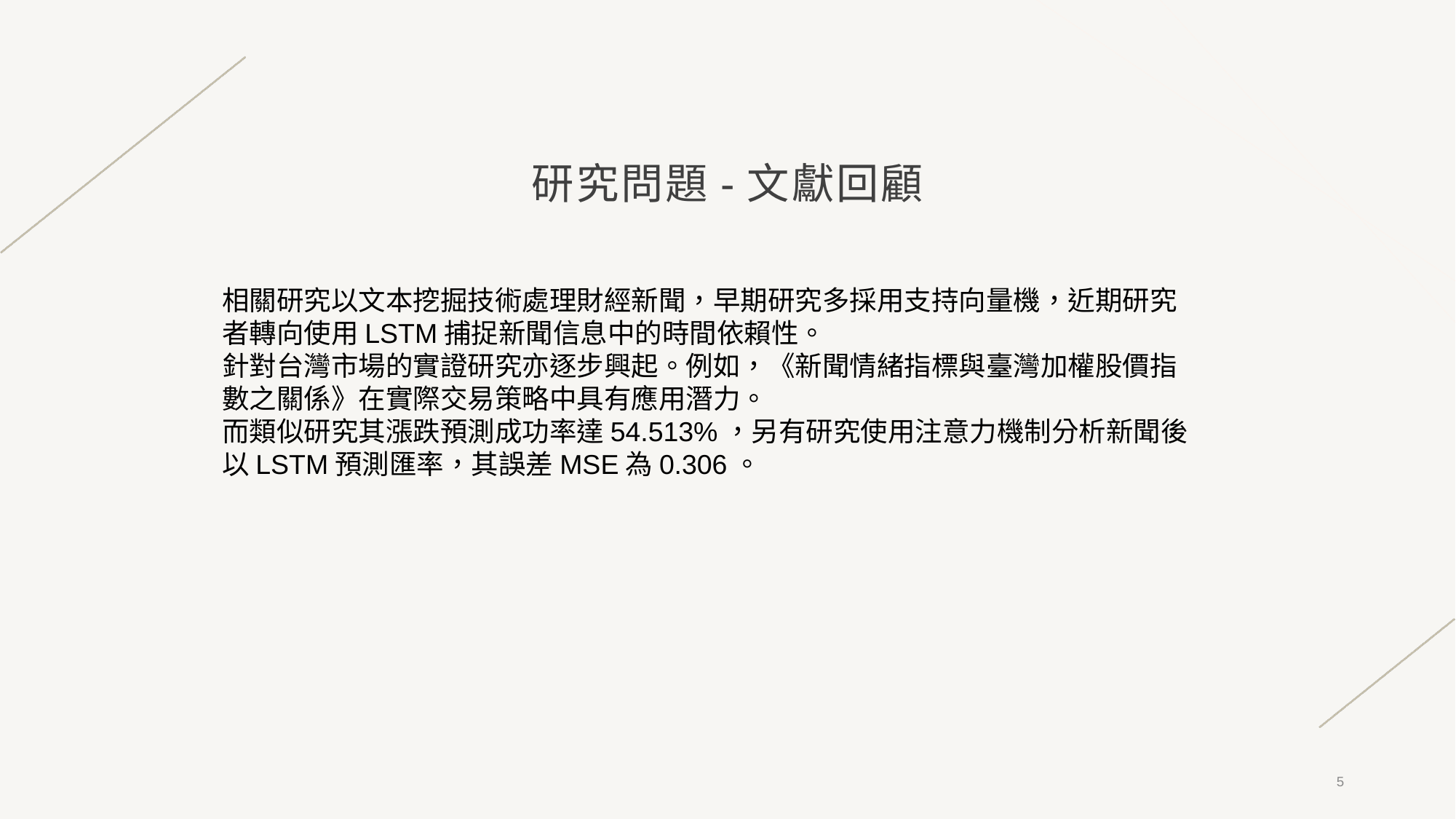

# 研究問題-文獻回顧
相關研究以文本挖掘技術處理財經新聞，早期研究多採用支持向量機，近期研究者轉向使用LSTM捕捉新聞信息中的時間依賴性。
針對台灣市場的實證研究亦逐步興起。例如，《新聞情緒指標與臺灣加權股價指數之關係》在實際交易策略中具有應用潛力。
而類似研究其漲跌預測成功率達54.513%，另有研究使用注意力機制分析新聞後以LSTM預測匯率，其誤差MSE為0.306。
5